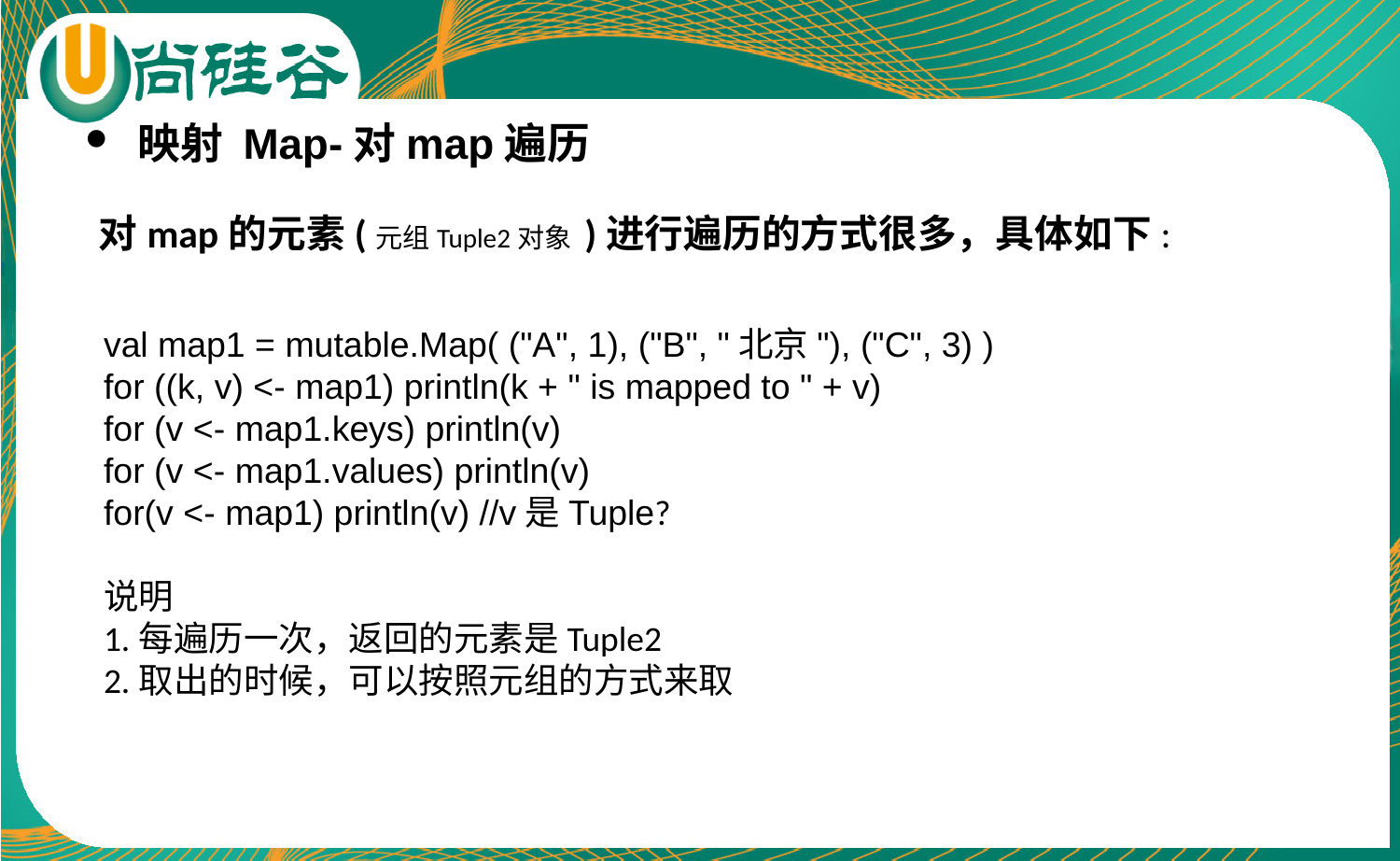

映射 Map-对map遍历

对map的元素(元组Tuple2对象 )进行遍历的方式很多，具体如下:

val map1 = mutable.Map( ("A", 1), ("B", "北京"), ("C", 3) )
for ((k, v) <- map1) println(k + " is mapped to " + v)
for (v <- map1.keys) println(v)
for (v <- map1.values) println(v)
for(v <- map1) println(v) //v是Tuple?

说明
1.每遍历一次，返回的元素是Tuple2
2.取出的时候，可以按照元组的方式来取